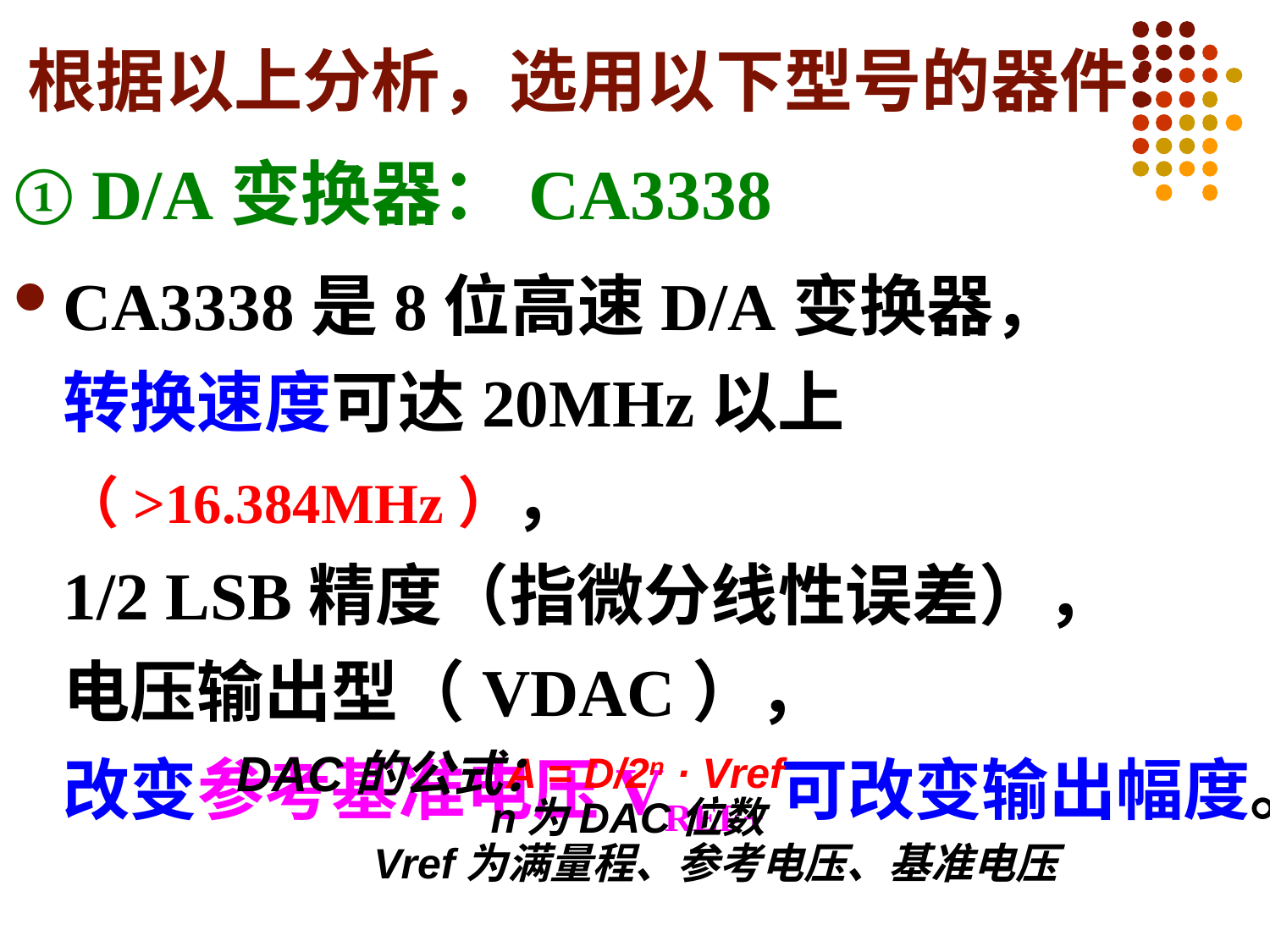

# 根据以上分析，选用以下型号的器件：
① D/A变换器：CA3338
CA3338是8位高速D/A变换器，
转换速度可达20MHz以上（>16.384MHz），
1/2 LSB精度（指微分线性误差），
电压输出型（VDAC），
改变参考基准电压VREF+可改变输出幅度。
DAC的公式：
                          A = D/2n · Vref
n为DAC位数
Vref为满量程、参考电压、基准电压